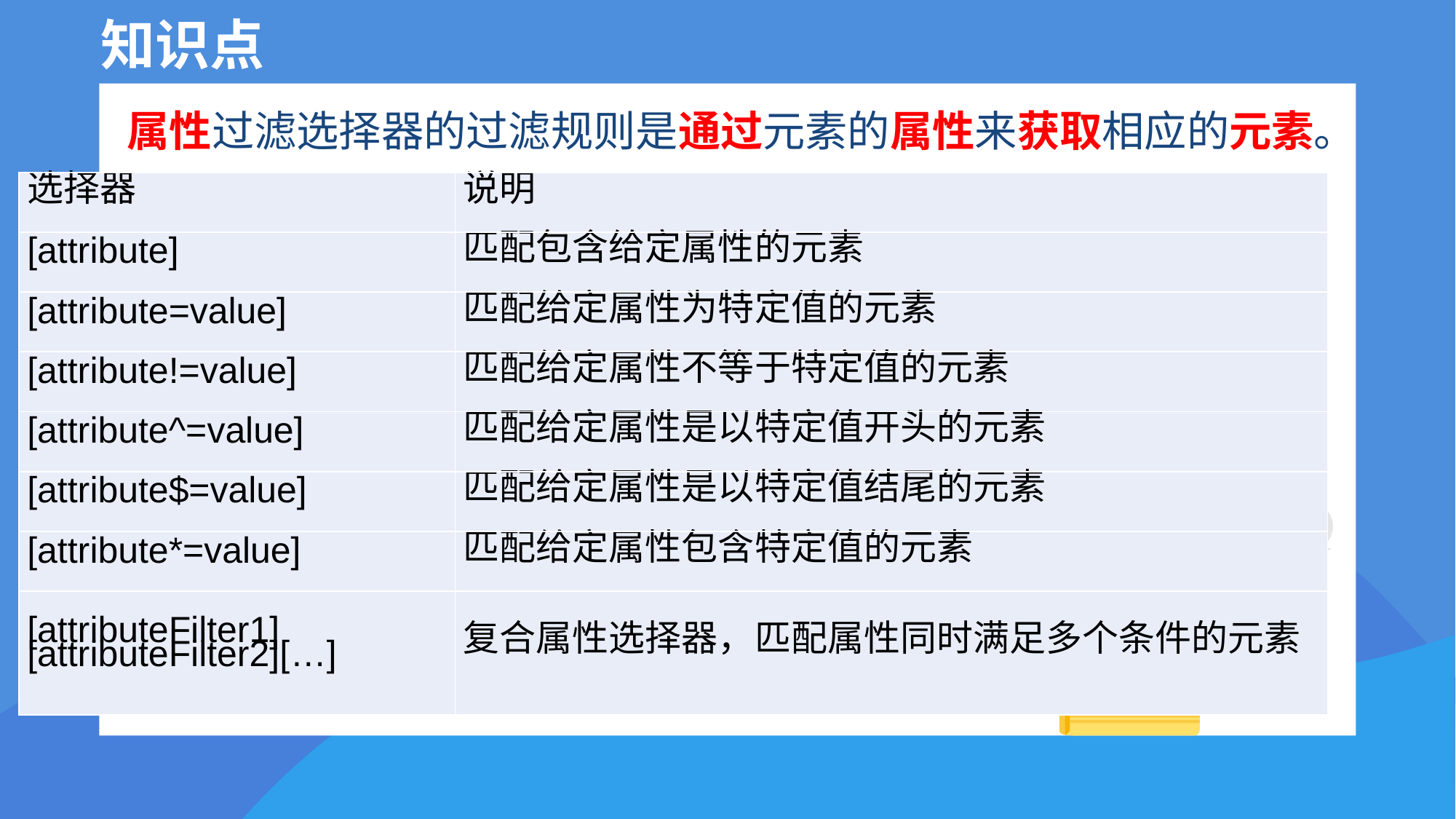

# 知识点
属性过滤选择器的过滤规则是通过元素的属性来获取相应的元素。
| 选择器 | 说明 |
| --- | --- |
| [attribute] | 匹配包含给定属性的元素 |
| [attribute=value] | 匹配给定属性为特定值的元素 |
| [attribute!=value] | 匹配给定属性不等于特定值的元素 |
| [attribute^=value] | 匹配给定属性是以特定值开头的元素 |
| [attribute$=value] | 匹配给定属性是以特定值结尾的元素 |
| [attribute\*=value] | 匹配给定属性包含特定值的元素 |
| [attributeFilter1] [attributeFilter2][…] | 复合属性选择器，匹配属性同时满足多个条件的元素 |